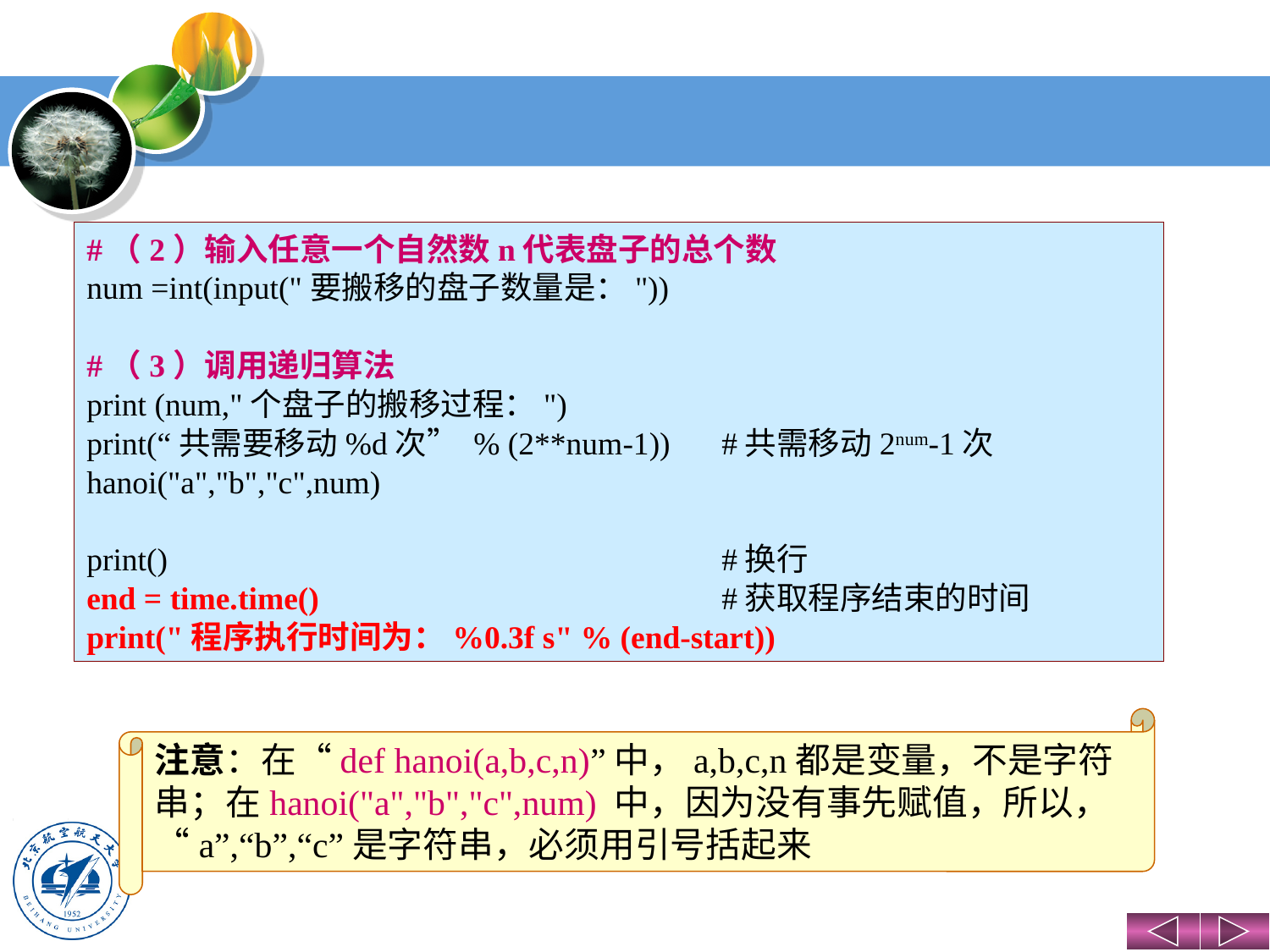

#（2）输入任意一个自然数n代表盘子的总个数
num =int(input("要搬移的盘子数量是："))

#（3）调用递归算法
print (num,"个盘子的搬移过程：")
print(“共需要移动%d次” % (2**num-1))     	#共需移动2num-1次
hanoi("a","b","c",num)

print()                         			#换行
end = time.time()               			#获取程序结束的时间
print("程序执行时间为：%0.3f s" % (end-start))
注意：在“def hanoi(a,b,c,n)”中，a,b,c,n都是变量，不是字符串；在hanoi("a","b","c",num) 中，因为没有事先赋值，所以，“a”,“b”,“c”是字符串，必须用引号括起来
85